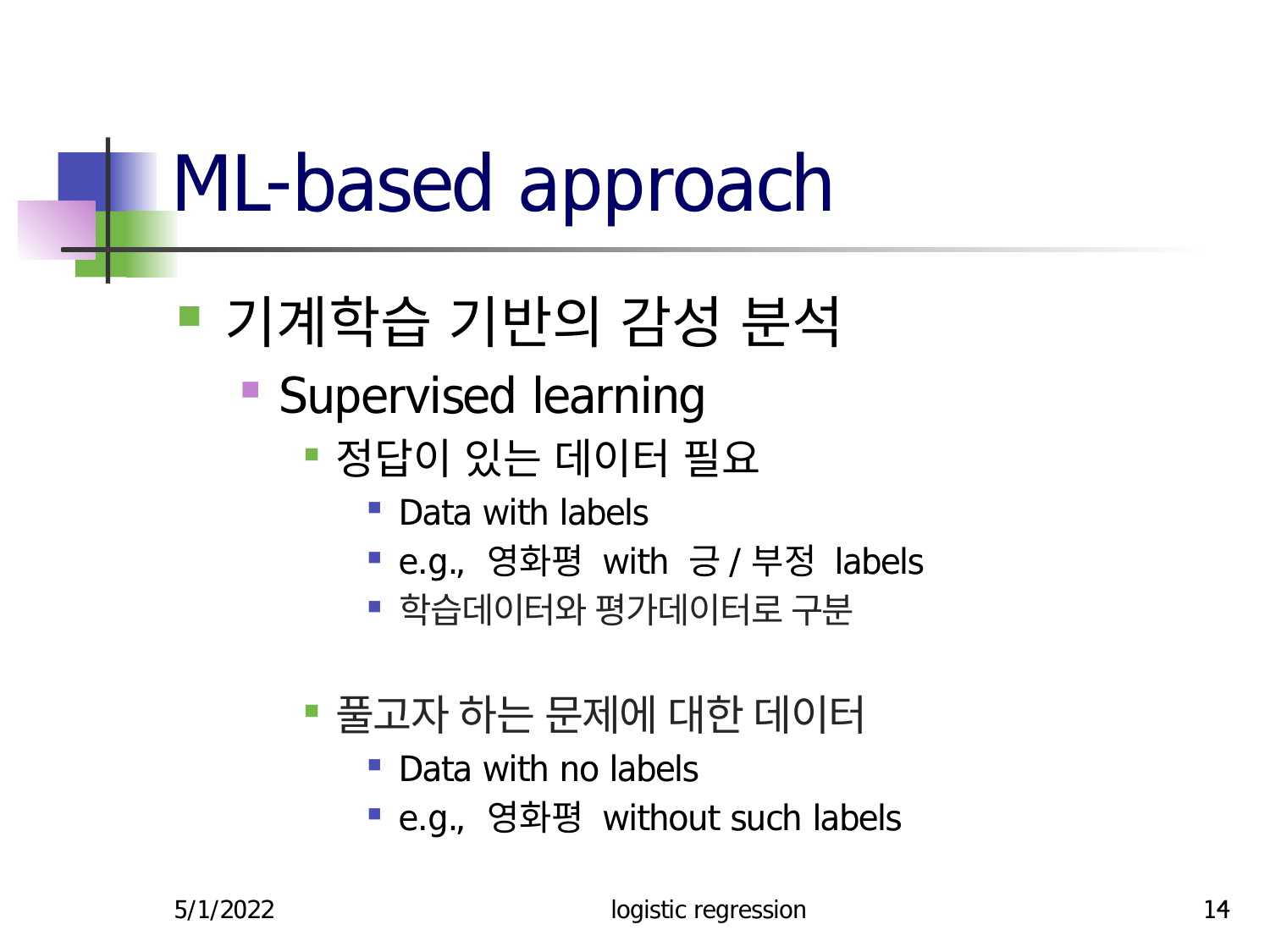

# ML-based approach
기계학습 기반의 감성 분석
Supervised learning
정답이 있는 데이터 필요
Data with labels
e.g., 영화평 with 긍/부정 labels
학습데이터와 평가데이터로 구분

풀고자 하는 문제에 대한 데이터
Data with no labels
e.g., 영화평 without such labels
5/1/2022
logistic regression
14